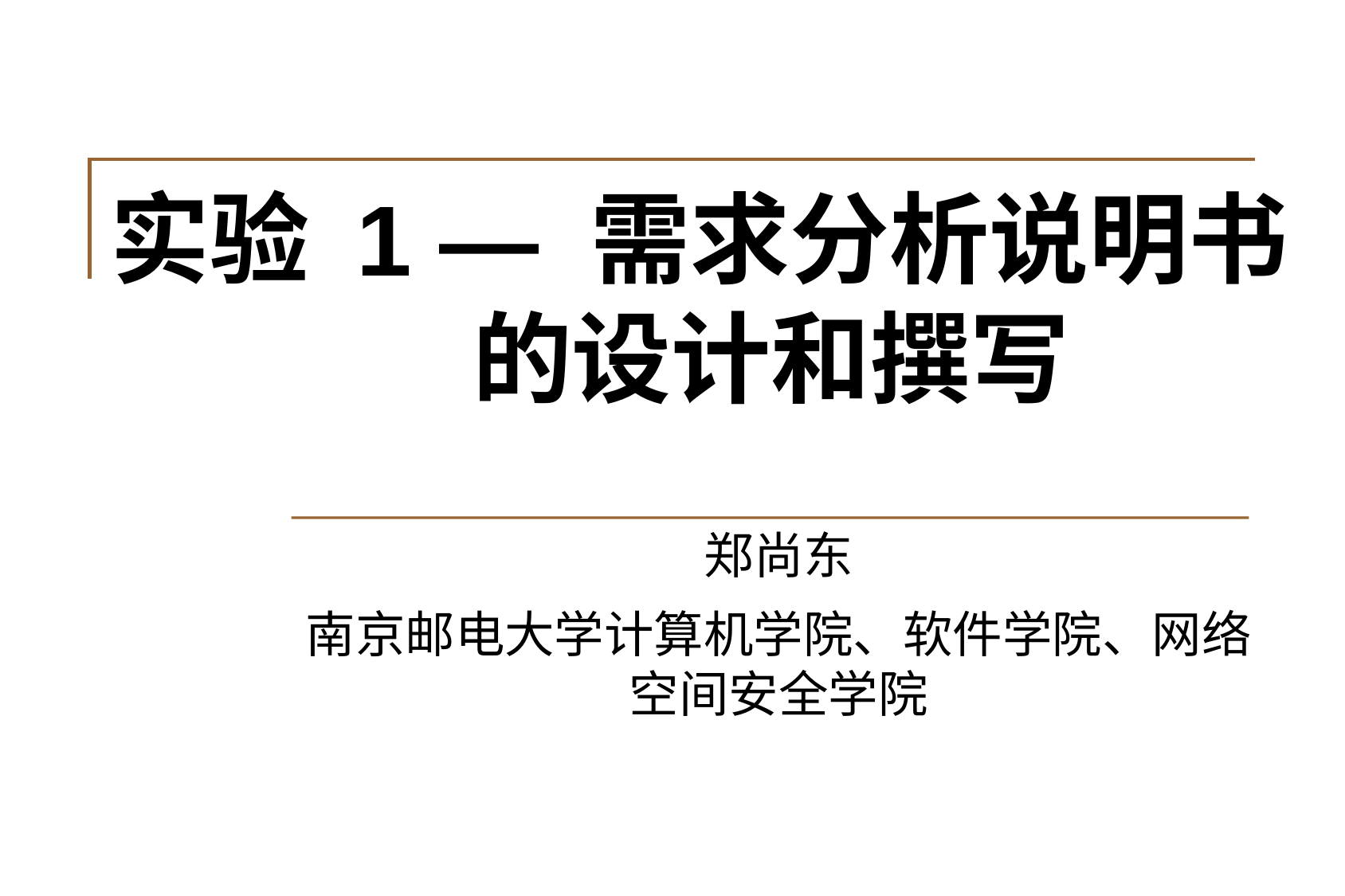

# 实验 1 — 需求分析说明书 的设计和撰写
郑尚东
南京邮电大学计算机学院、软件学院、网络空间安全学院